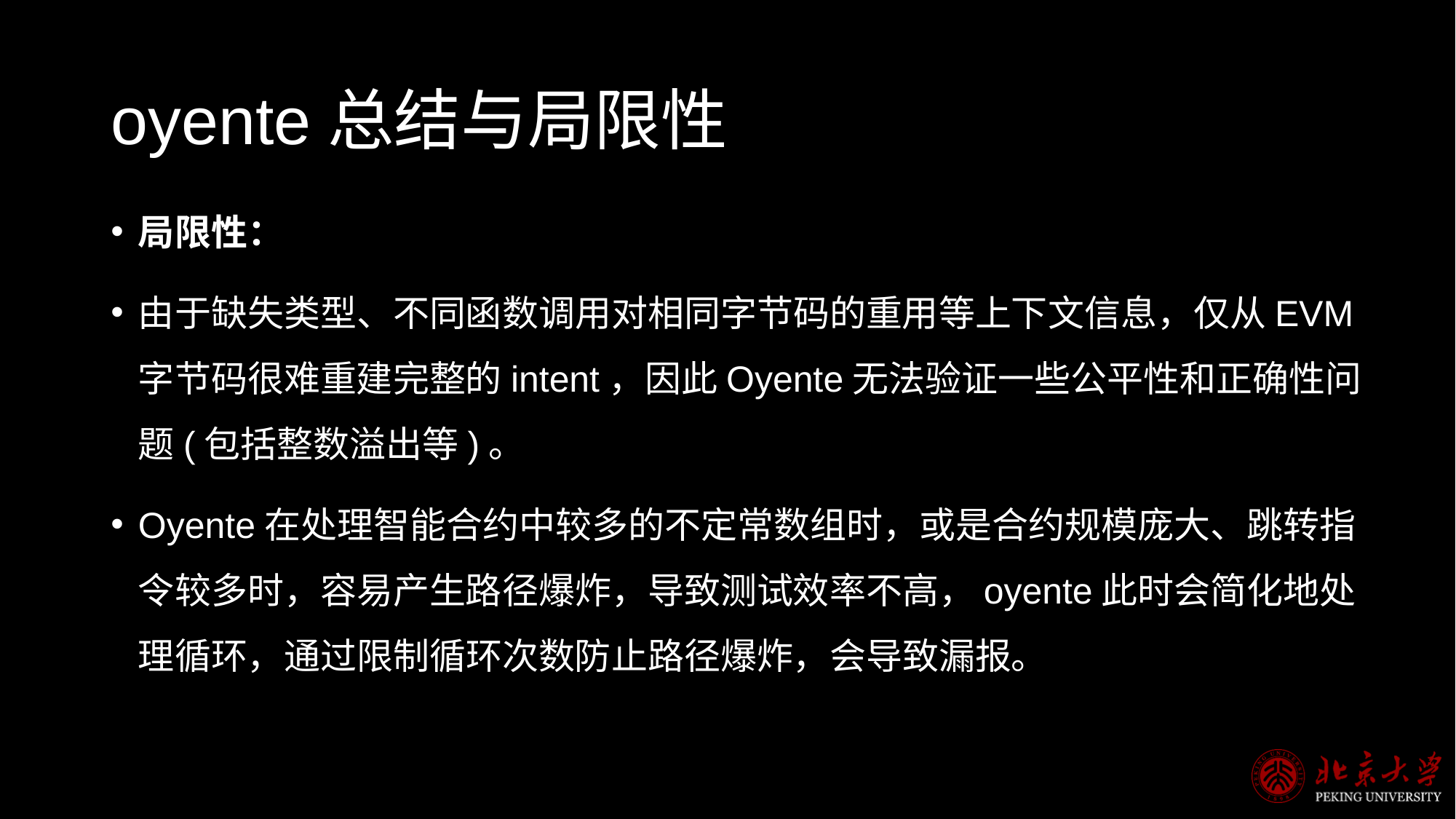

# oyente总结与局限性
局限性：
由于缺失类型、不同函数调用对相同字节码的重用等上下文信息，仅从EVM字节码很难重建完整的intent，因此Oyente无法验证一些公平性和正确性问题(包括整数溢出等)。
Oyente在处理智能合约中较多的不定常数组时，或是合约规模庞大、跳转指令较多时，容易产生路径爆炸，导致测试效率不高，oyente此时会简化地处理循环，通过限制循环次数防止路径爆炸，会导致漏报。